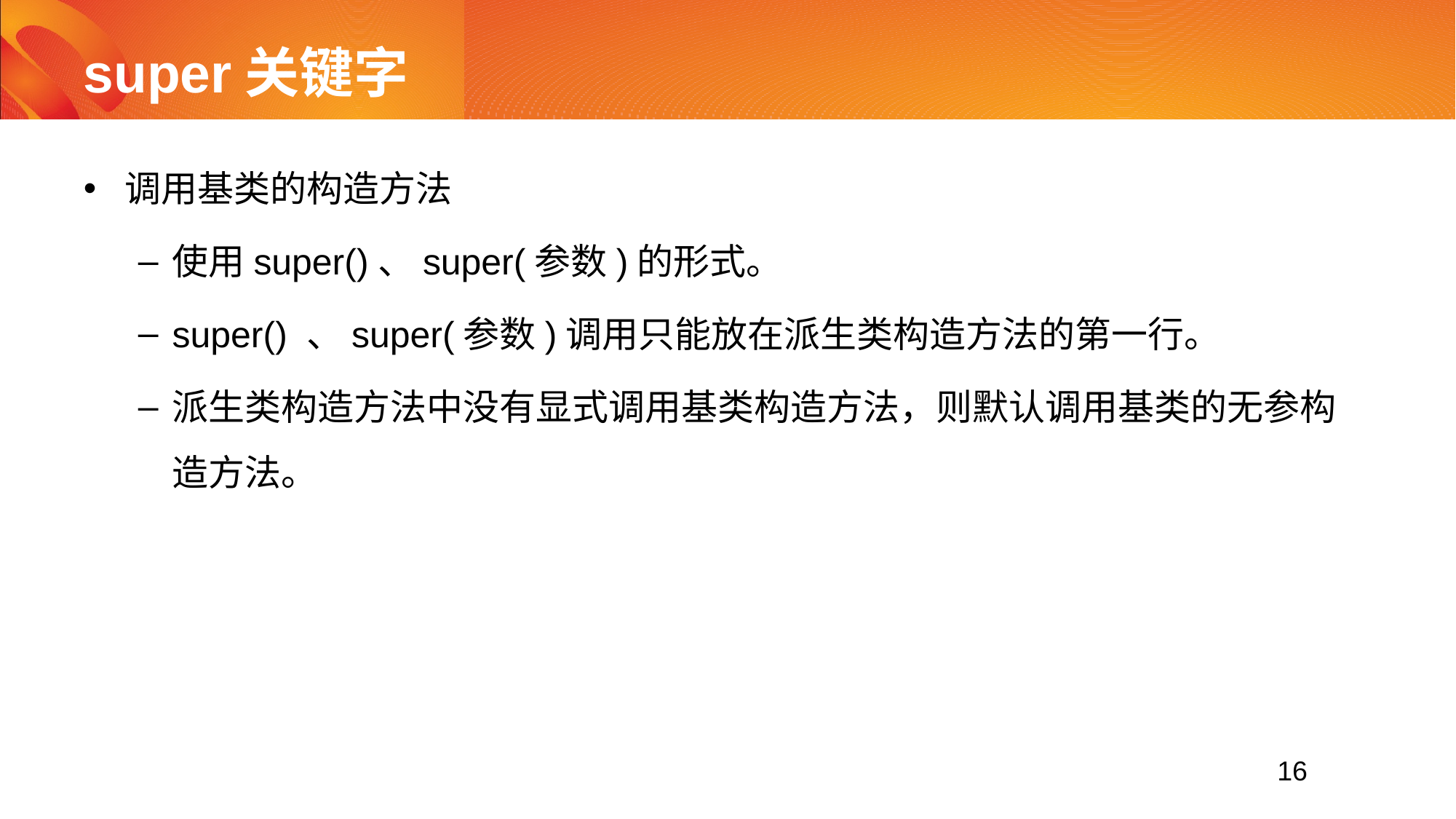

# super关键字
调用基类的构造方法
使用super()、super(参数)的形式。
super() 、super(参数)调用只能放在派生类构造方法的第一行。
派生类构造方法中没有显式调用基类构造方法，则默认调用基类的无参构造方法。